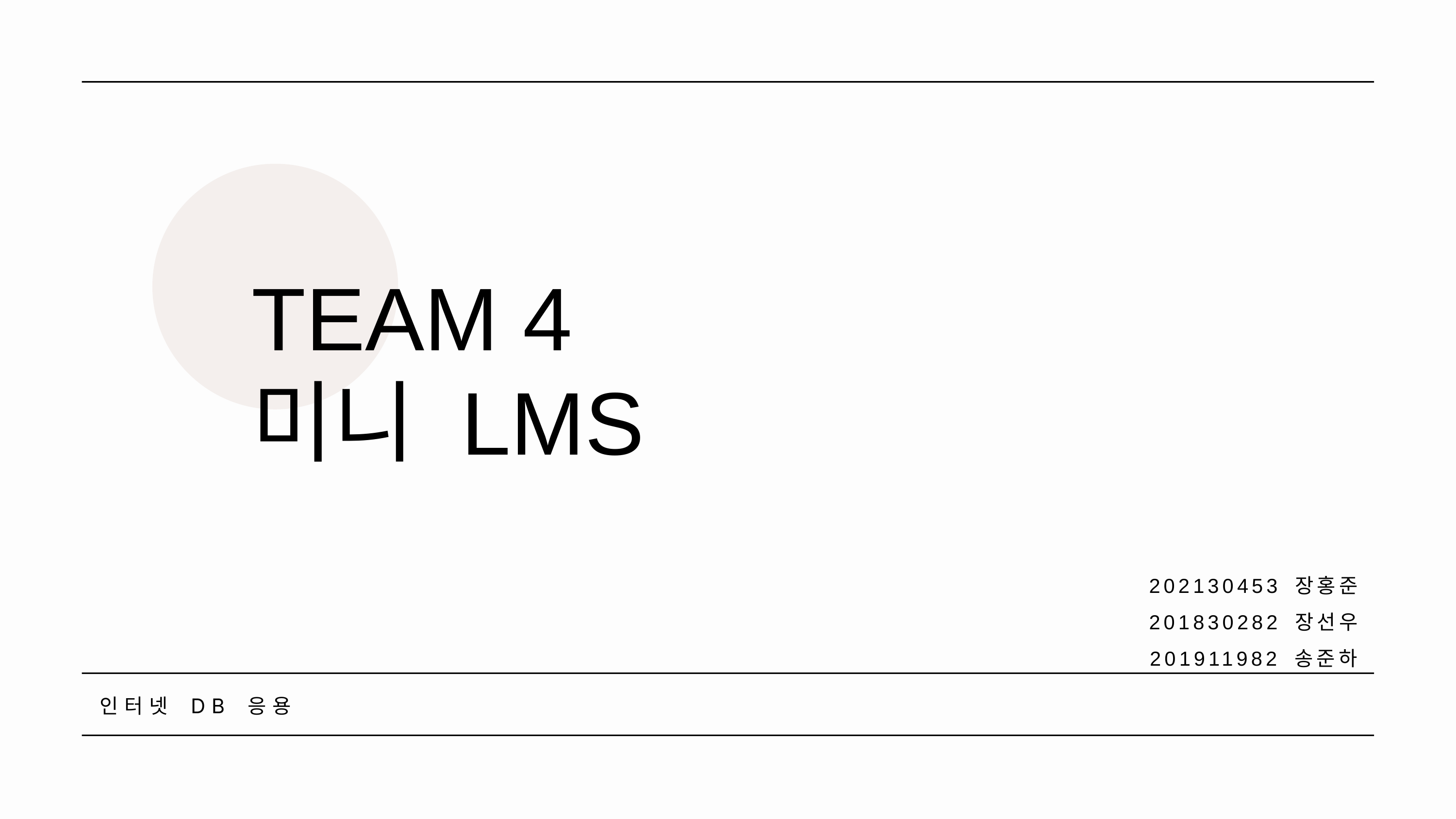

TEAM 4
미니 LMS
202130453 장홍준
201830282 장선우
201911982 송준하

인터넷 DB 응용